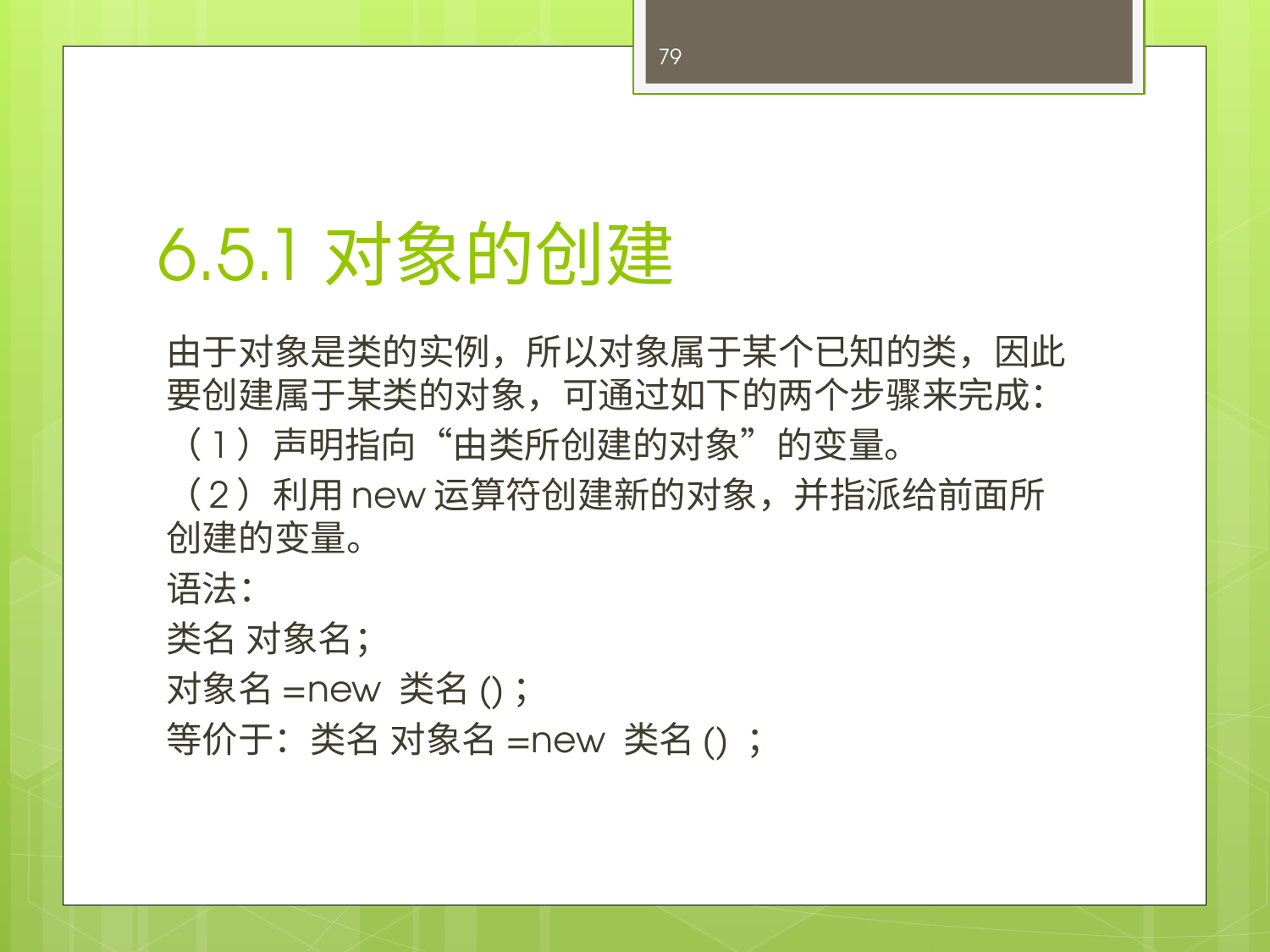

79
# 6.5.1对象的创建
由于对象是类的实例，所以对象属于某个已知的类，因此要创建属于某类的对象，可通过如下的两个步骤来完成：
（1）声明指向“由类所创建的对象”的变量。
（2）利用new运算符创建新的对象，并指派给前面所创建的变量。
语法：
类名 对象名；
对象名=new 类名()；
等价于：类名 对象名=new 类名() ；